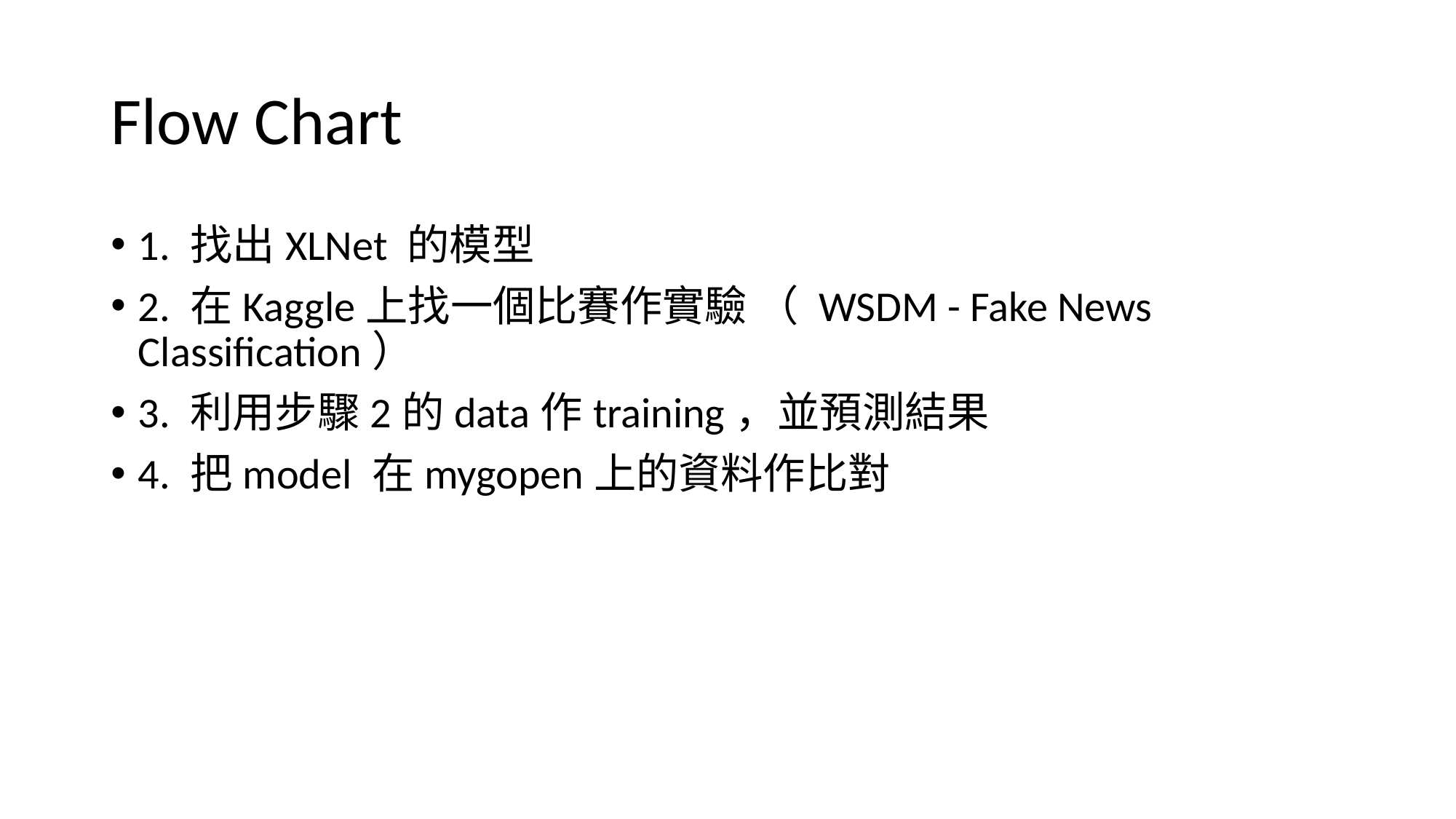

# Flow Chart
1. 找出XLNet 的模型
2. 在Kaggle上找一個比賽作實驗 （ WSDM - Fake News Classification）
3. 利用步驟2的data作training，並預測結果
4. 把model 在mygopen上的資料作比對